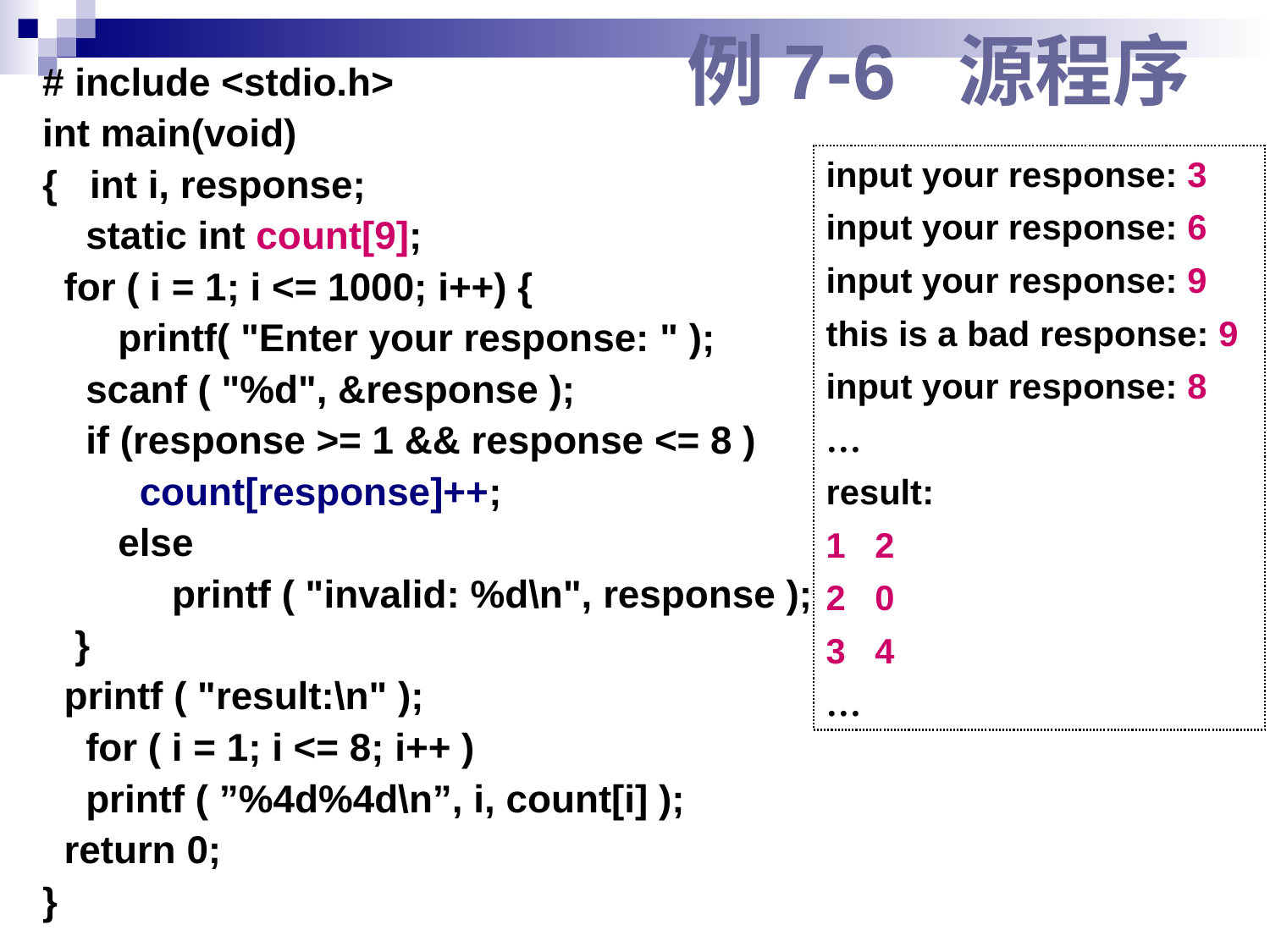

# 例7-6  源程序
# include <stdio.h>
int main(void)
{   int i, response;
    static int count[9];
  for ( i = 1; i <= 1000; i++) {
       printf( "Enter your response: " );
    scanf ( "%d", &response );
    if (response >= 1 && response <= 8 )
         count[response]++;
       else
            printf ( "invalid: %d\n", response );
   }
  printf ( "result:\n" );
    for ( i = 1; i <= 8; i++ )
    printf ( ”%4d%4d\n”, i, count[i] );
  return 0;
}
input your response: 3
input your response: 6
input your response: 9
this is a bad response: 9
input your response: 8
…
result:
1   2
2   0
3   4
…